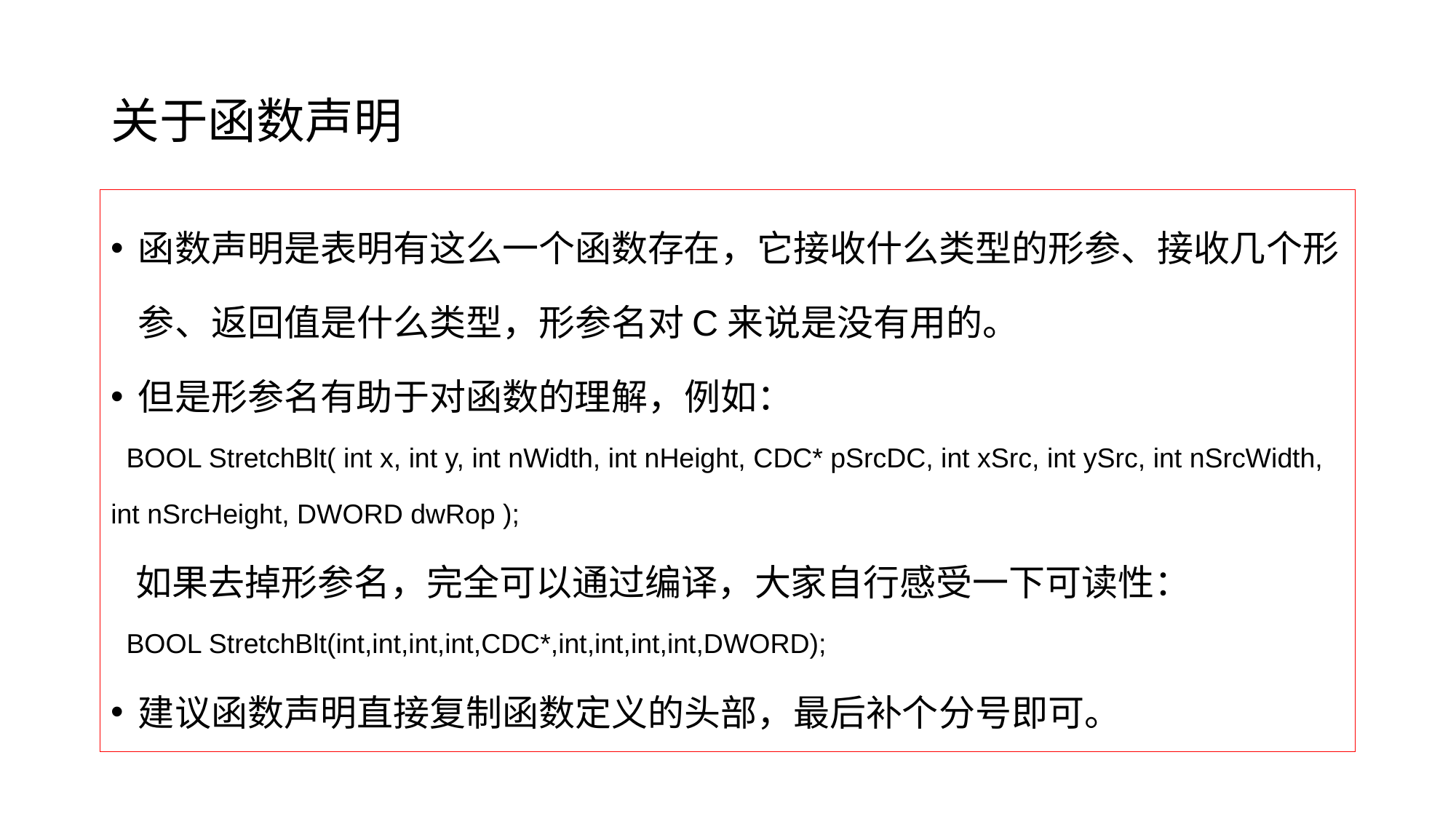

# 关于函数声明
函数声明是表明有这么一个函数存在，它接收什么类型的形参、接收几个形参、返回值是什么类型，形参名对C来说是没有用的。
但是形参名有助于对函数的理解，例如：
  BOOL StretchBlt( int x, int y, int nWidth, int nHeight, CDC* pSrcDC, int xSrc, int ySrc, int nSrcWidth, int nSrcHeight, DWORD dwRop );
  如果去掉形参名，完全可以通过编译，大家自行感受一下可读性：
  BOOL StretchBlt(int,int,int,int,CDC*,int,int,int,int,DWORD);
建议函数声明直接复制函数定义的头部，最后补个分号即可。